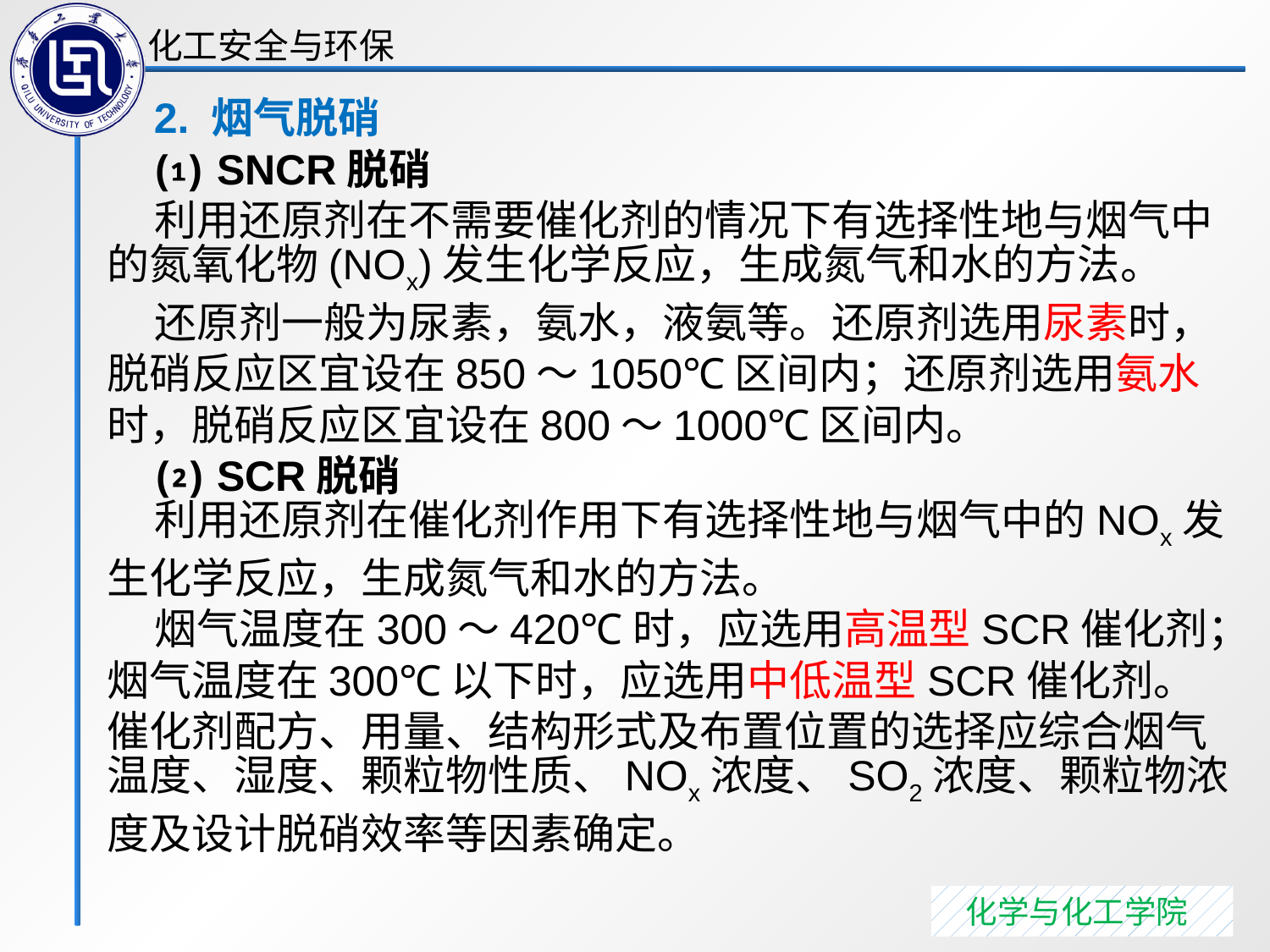

2. 烟气脱硝
    ⑴ SNCR脱硝
    利用还原剂在不需要催化剂的情况下有选择性地与烟气中的氮氧化物(NOx)发生化学反应，生成氮气和水的方法。
    还原剂一般为尿素，氨水，液氨等。还原剂选用尿素时，脱硝反应区宜设在850～1050℃区间内；还原剂选用氨水时，脱硝反应区宜设在800～1000℃区间内。
    ⑵ SCR脱硝
    利用还原剂在催化剂作用下有选择性地与烟气中的NOx发生化学反应，生成氮气和水的方法。
    烟气温度在300～420℃时，应选用高温型SCR催化剂；烟气温度在300℃以下时，应选用中低温型SCR催化剂。催化剂配方、用量、结构形式及布置位置的选择应综合烟气温度、湿度、颗粒物性质、NOx浓度、SO2浓度、颗粒物浓度及设计脱硝效率等因素确定。